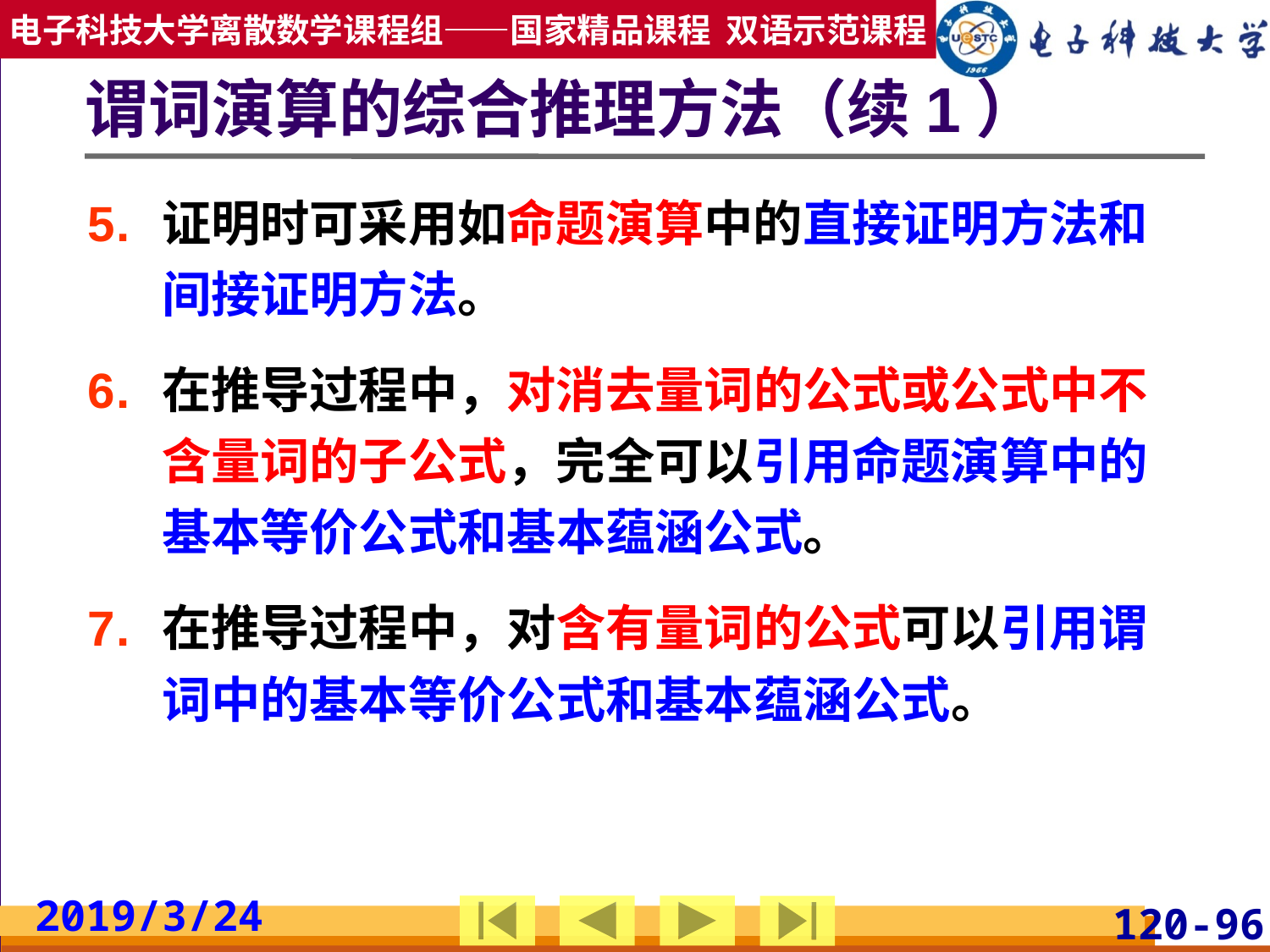

# 谓词演算的综合推理方法（续1）
证明时可采用如命题演算中的直接证明方法和间接证明方法。
在推导过程中，对消去量词的公式或公式中不含量词的子公式，完全可以引用命题演算中的基本等价公式和基本蕴涵公式。
在推导过程中，对含有量词的公式可以引用谓词中的基本等价公式和基本蕴涵公式。
2019/3/24